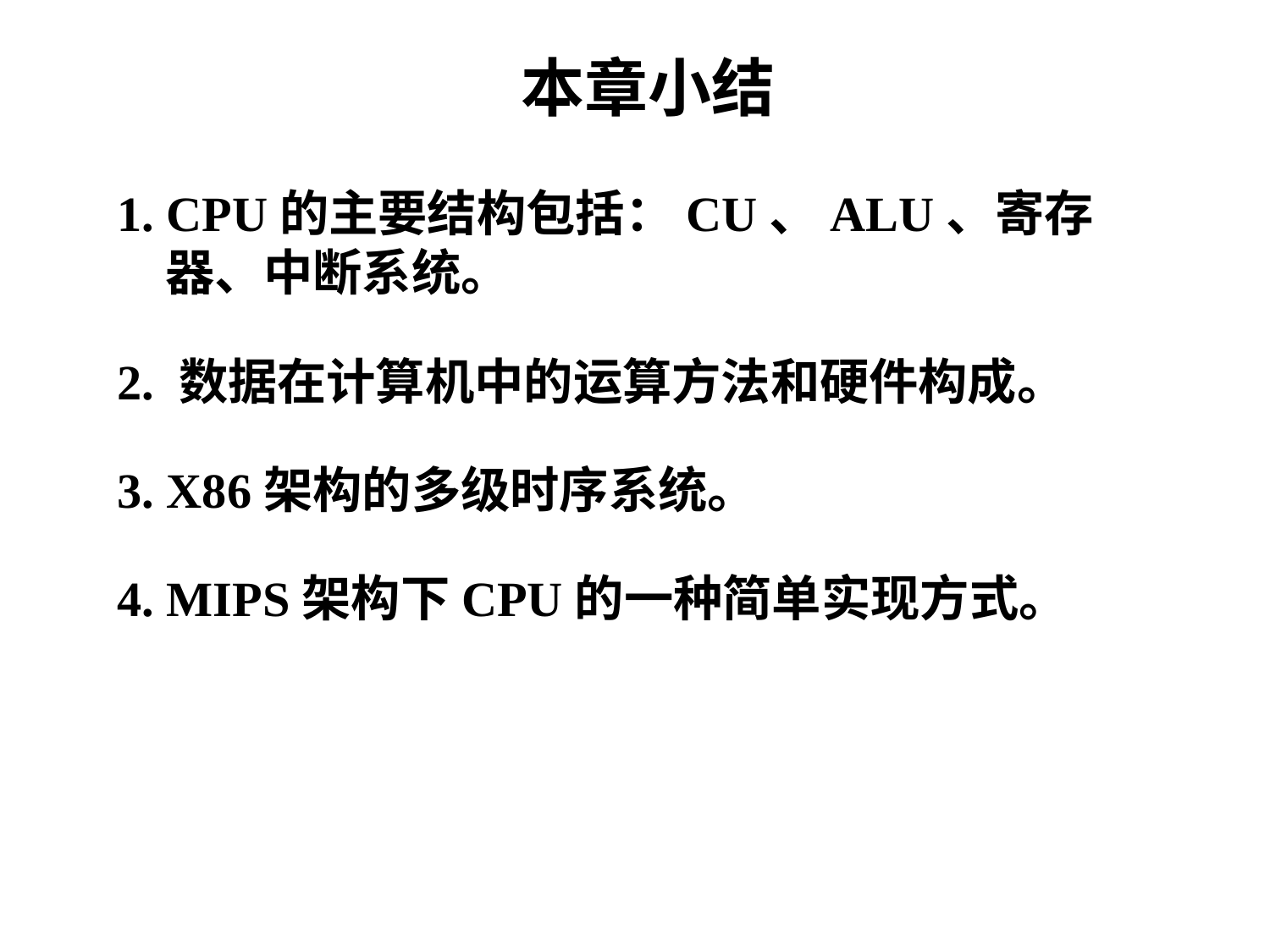

本章小结
1. CPU的主要结构包括：CU、ALU、寄存器、中断系统。
2. 数据在计算机中的运算方法和硬件构成。
3. X86架构的多级时序系统。
4. MIPS架构下CPU的一种简单实现方式。